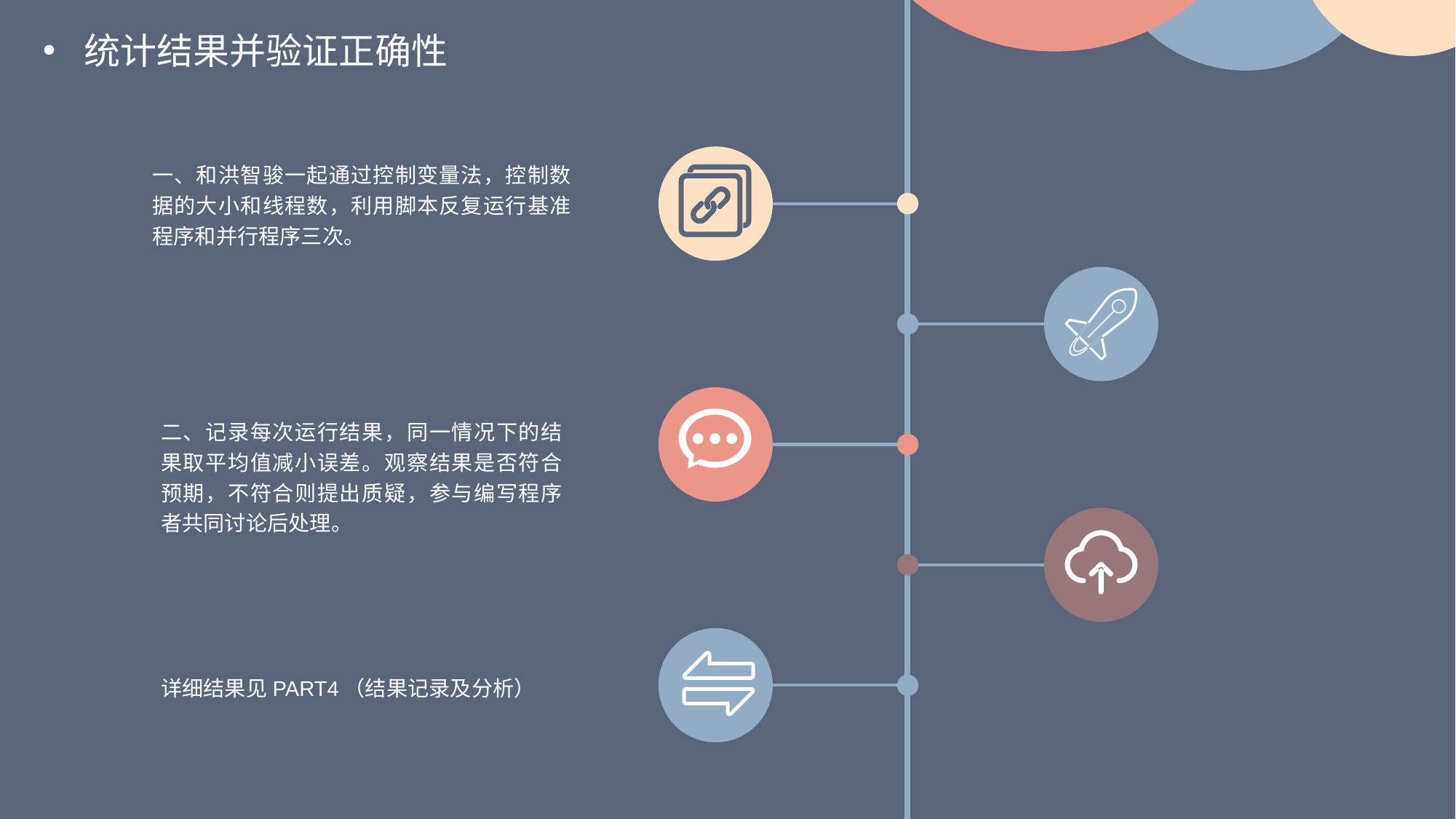

统计结果并验证正确性

一、和洪智骏一起通过控制变量法，控制数据的大小和线程数，利用脚本反复运行基准程序和并行程序三次。

二、记录每次运行结果，同一情况下的结果取平均值减小误差。观察结果是否符合预期，不符合则提出质疑，参与编写程序者共同讨论后处理。

详细结果见PART4（结果记录及分析）